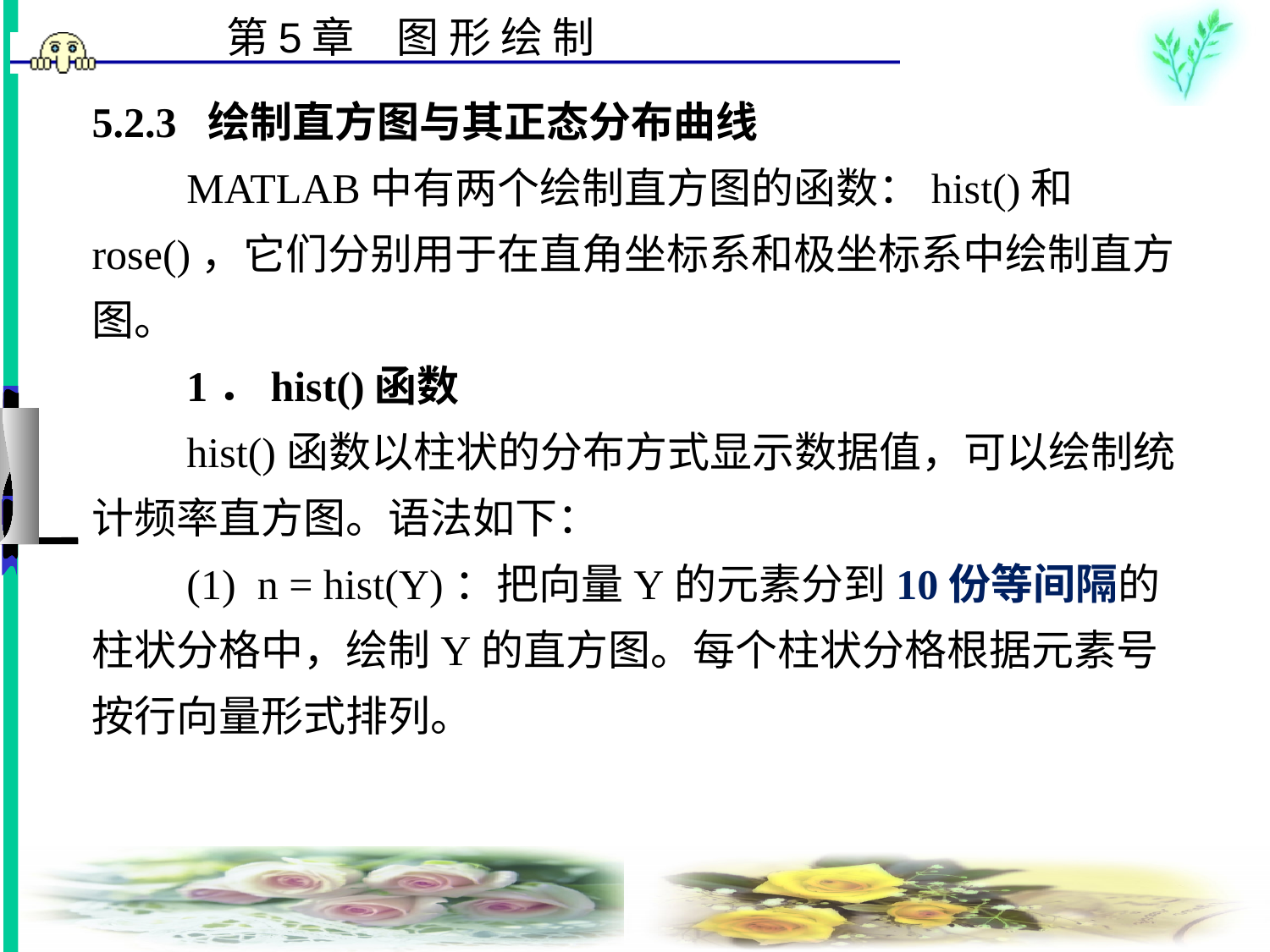

# 5.2.3  绘制直方图与其正态分布曲线 　　MATLAB中有两个绘制直方图的函数：hist()和rose()，它们分别用于在直角坐标系和极坐标系中绘制直方图。 　　1．hist()函数 　　hist()函数以柱状的分布方式显示数据值，可以绘制统计频率直方图。语法如下： 　　(1)  n = hist(Y)：把向量Y的元素分到10份等间隔的柱状分格中，绘制Y的直方图。每个柱状分格根据元素号按行向量形式排列。